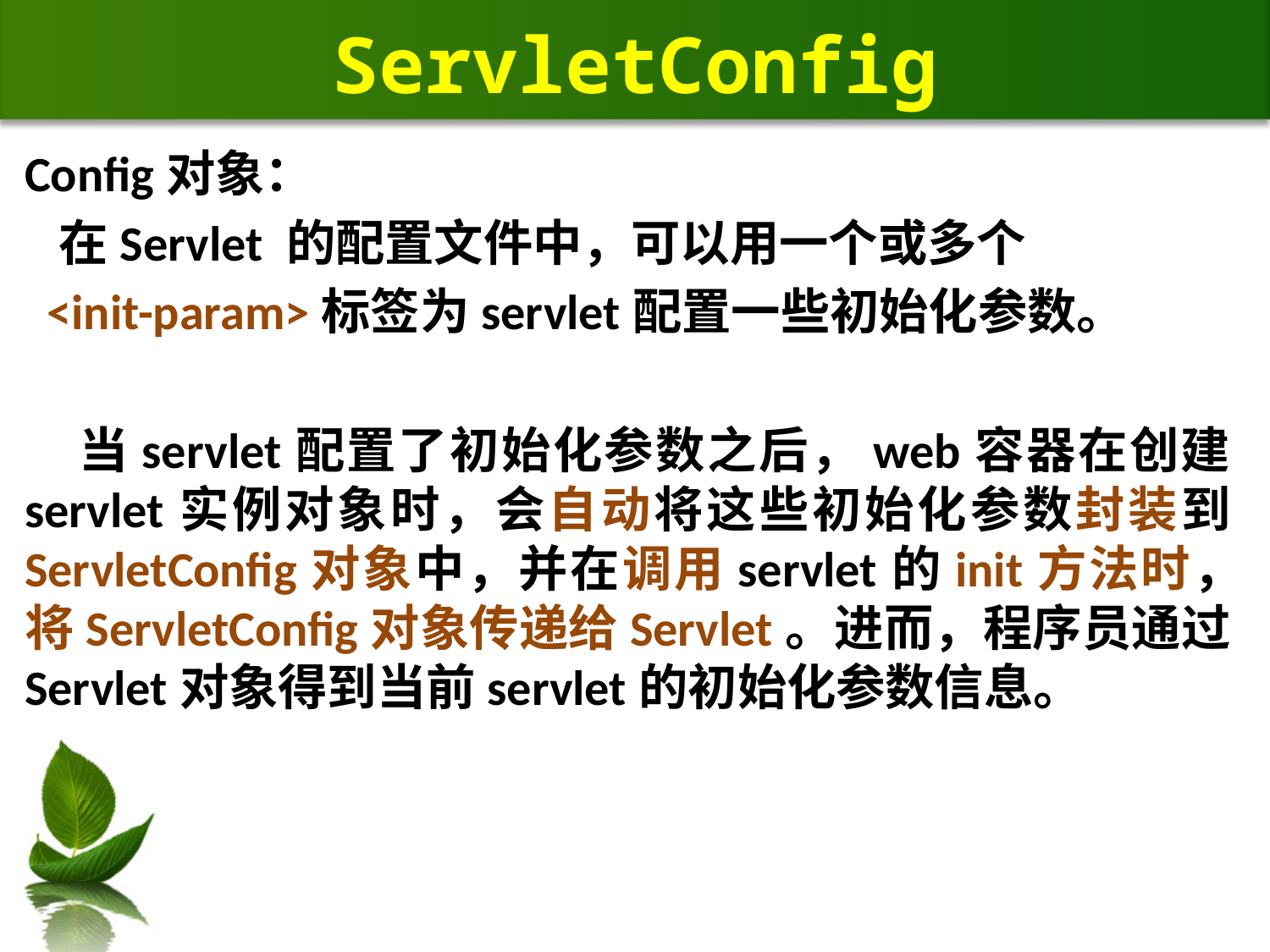

# ServletConfig
Config对象：
  在Servlet 的配置文件中，可以用一个或多个
  <init-param>标签为servlet配置一些初始化参数。

   当servlet配置了初始化参数之后，web容器在创建servlet实例对象时，会自动将这些初始化参数封装到ServletConfig对象中，并在调用servlet的init方法时，将ServletConfig对象传递给Servlet。进而，程序员通过Servlet对象得到当前servlet的初始化参数信息。